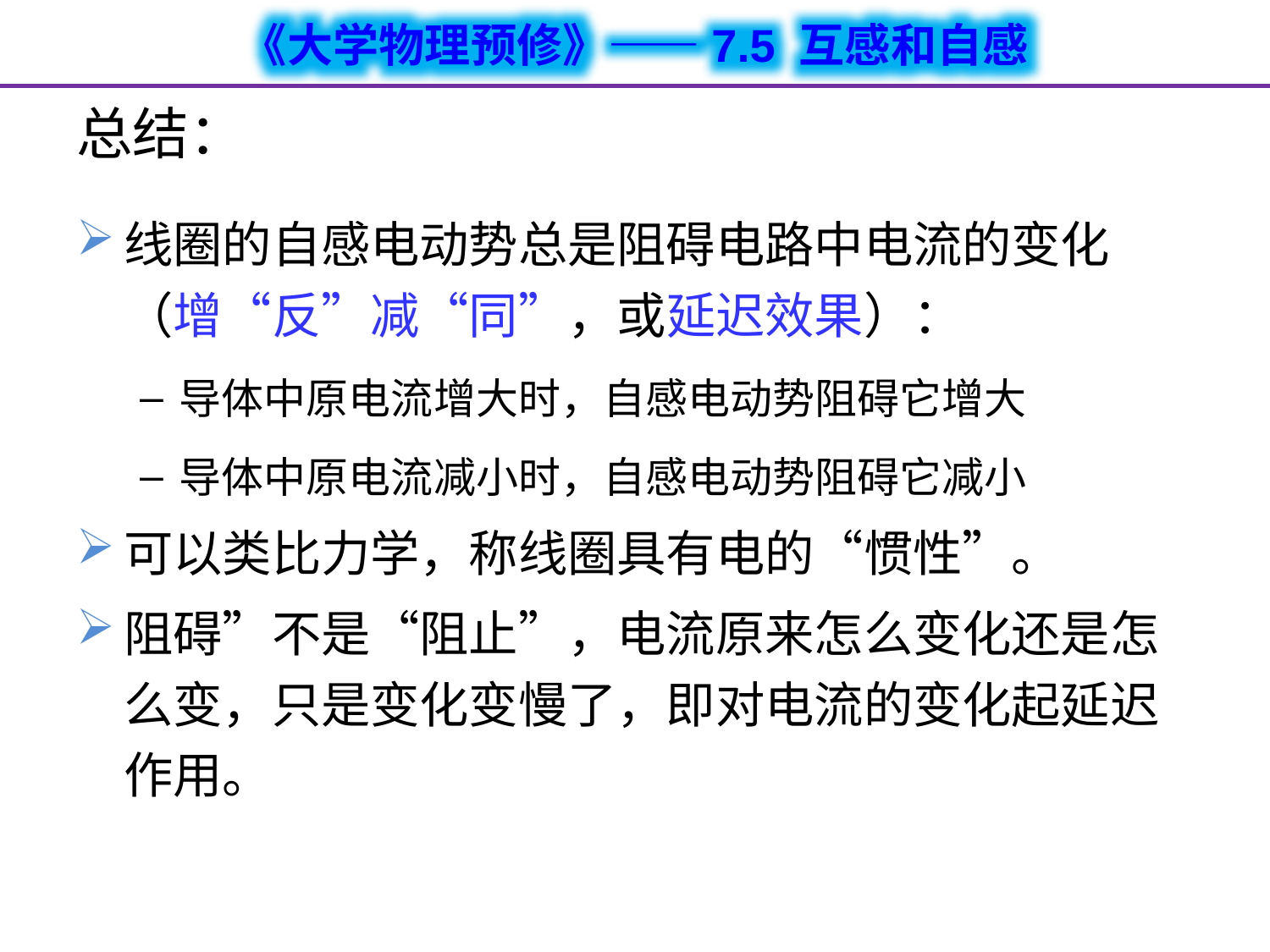

# 总结：
线圈的自感电动势总是阻碍电路中电流的变化（增“反”减“同”，或延迟效果）：
导体中原电流增大时，自感电动势阻碍它增大
导体中原电流减小时，自感电动势阻碍它减小
可以类比力学，称线圈具有电的“惯性”。
阻碍”不是“阻止”，电流原来怎么变化还是怎么变，只是变化变慢了，即对电流的变化起延迟作用。